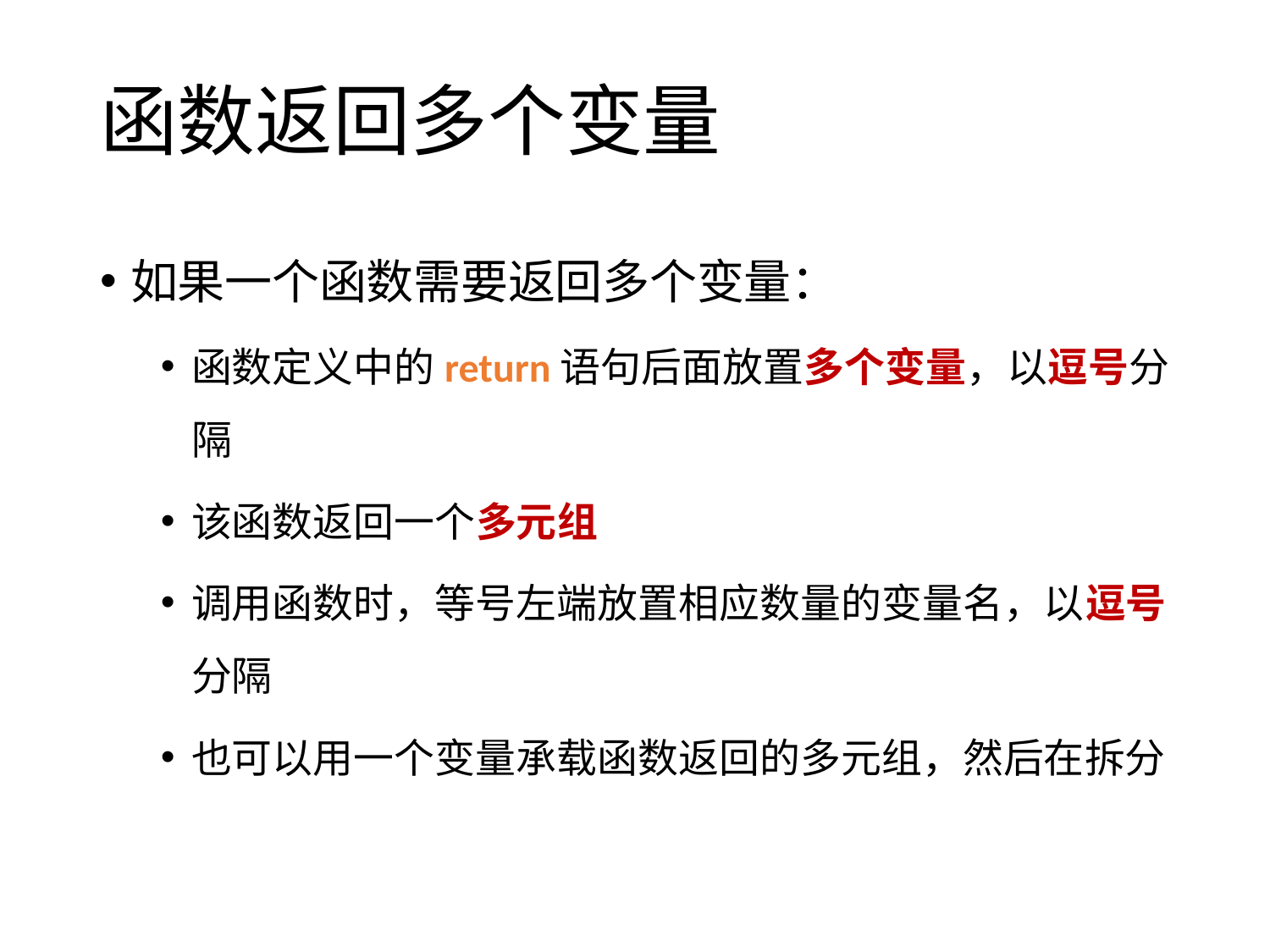

# 函数返回多个变量
如果一个函数需要返回多个变量：
函数定义中的return语句后面放置多个变量，以逗号分隔
该函数返回一个多元组
调用函数时，等号左端放置相应数量的变量名，以逗号分隔
也可以用一个变量承载函数返回的多元组，然后在拆分